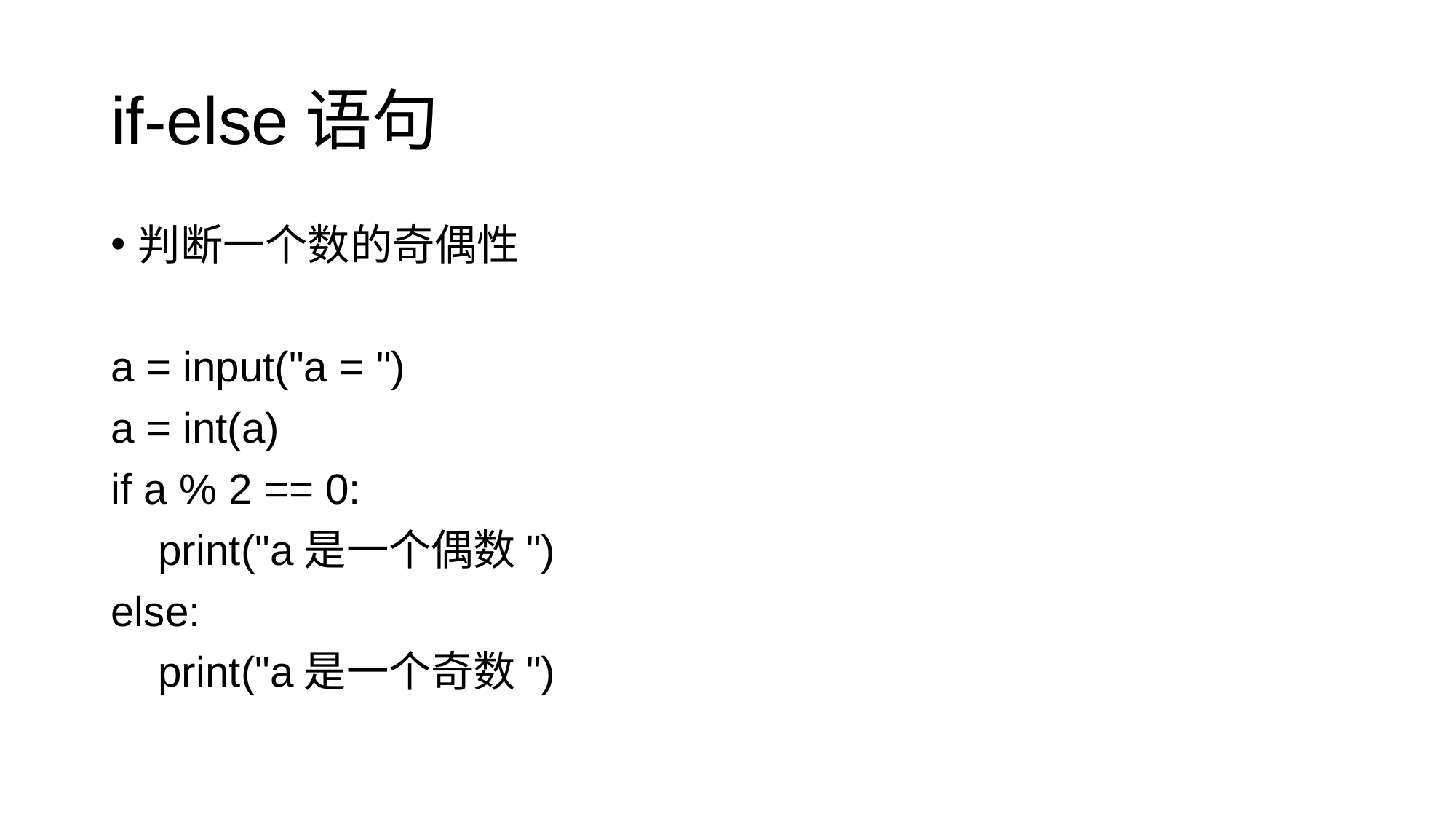

# if-else语句
判断一个数的奇偶性

a = input("a = ")
a = int(a)
if a % 2 == 0:
    print("a是一个偶数")
else:
    print("a是一个奇数")